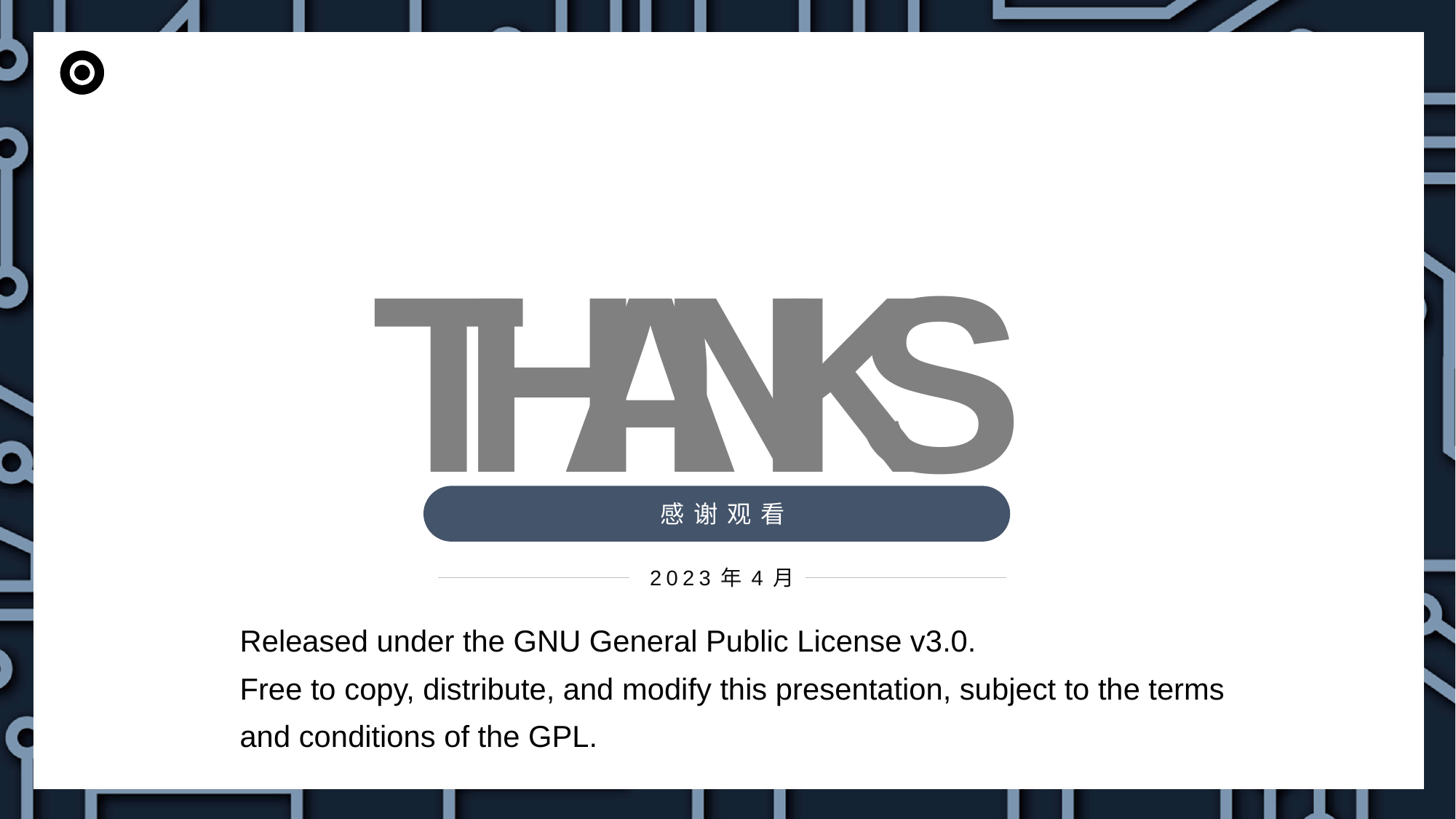

T
H
A
N
K
S

感谢观看
2023年4月
Released under the GNU General Public License v3.0.
Free to copy, distribute, and modify this presentation, subject to the terms and conditions of the GPL.